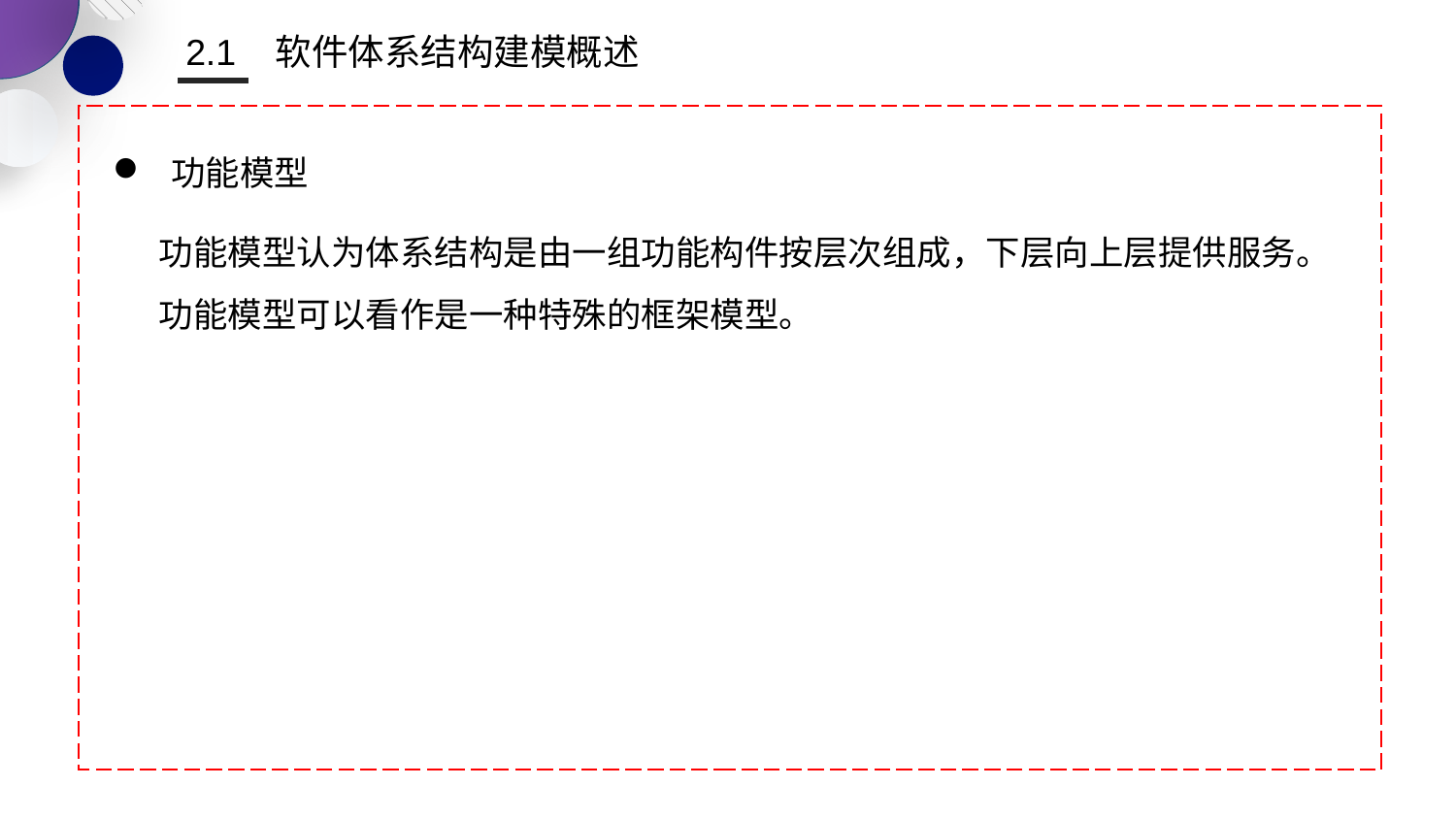

2.1   软件体系结构建模概述

  功能模型
    功能模型认为体系结构是由一组功能构件按层次组成，下层向上层提供服务。
    功能模型可以看作是一种特殊的框架模型。